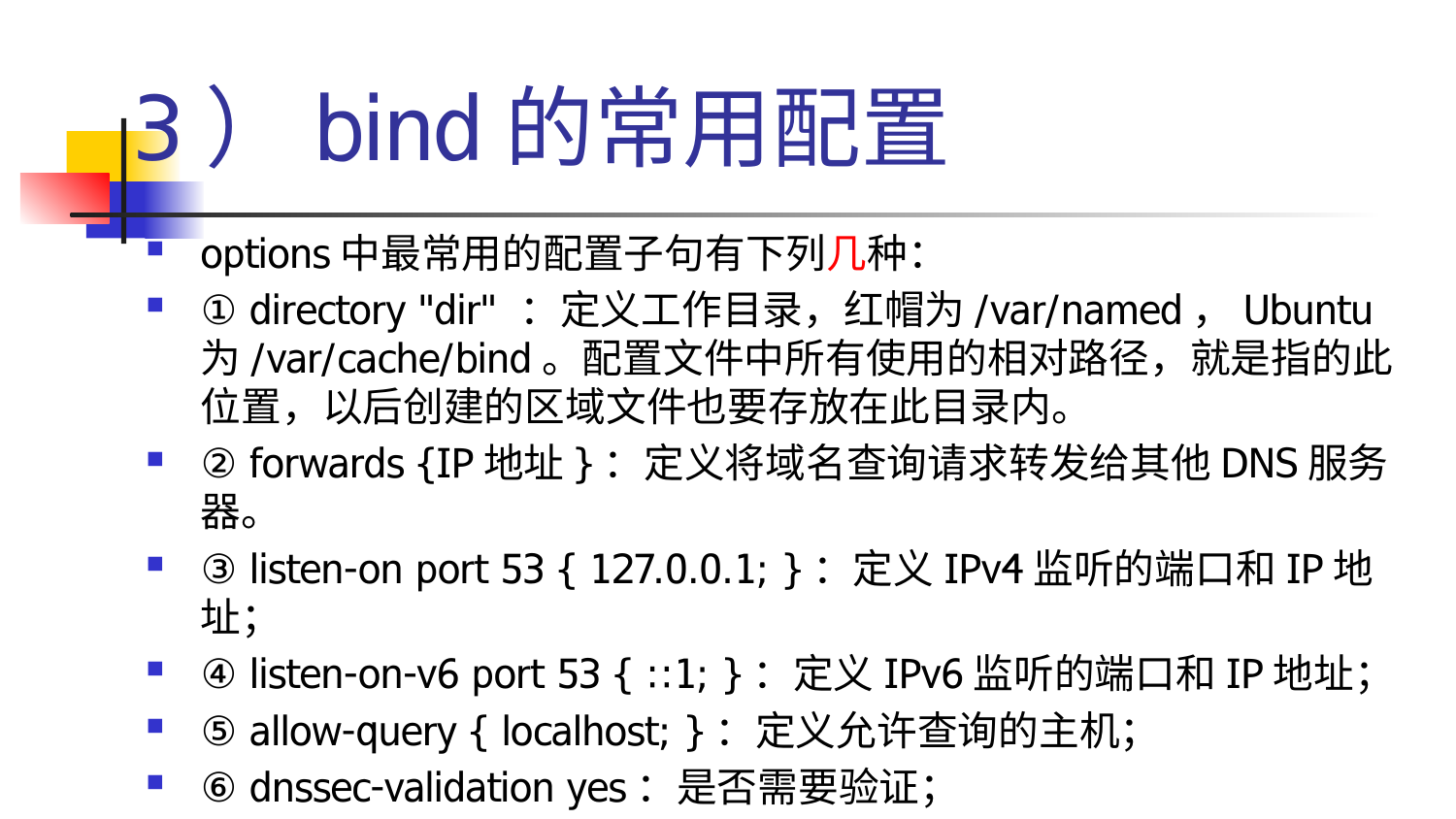

# 3）bind的常用配置
options中最常用的配置子句有下列几种：
① directory "dir" ：定义工作目录，红帽为/var/named，Ubuntu为/var/cache/bind。配置文件中所有使用的相对路径，就是指的此位置，以后创建的区域文件也要存放在此目录内。
② forwards {IP地址}：定义将域名查询请求转发给其他DNS服务器。
③ listen-on port 53 { 127.0.0.1; }：定义IPv4监听的端口和IP地址；
④ listen-on-v6 port 53 { ::1; }：定义IPv6监听的端口和IP地址；
⑤ allow-query { localhost; }：定义允许查询的主机；
⑥ dnssec-validation yes：是否需要验证；
⑦ dnssec-validation yes：是否递归。